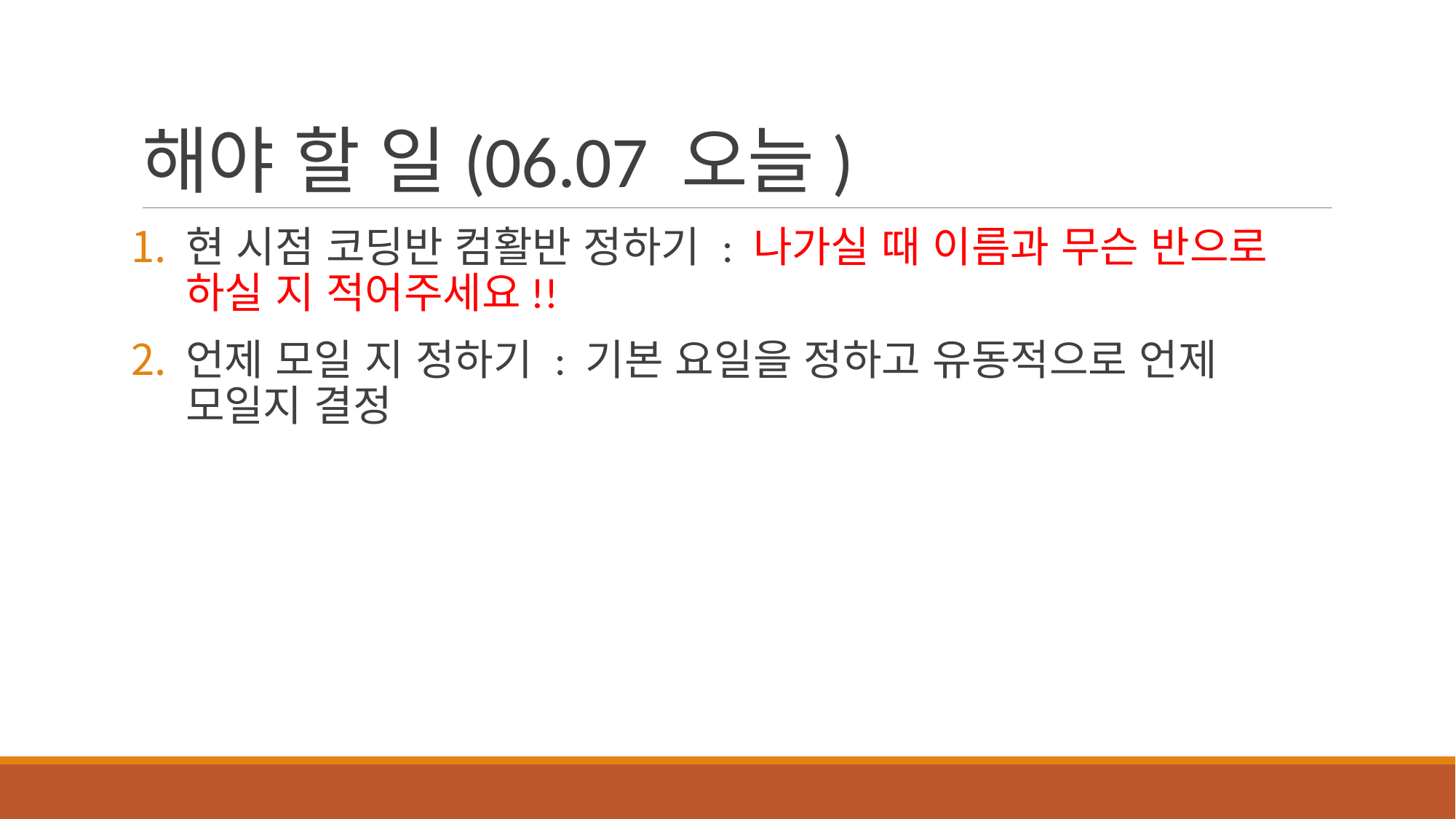

# 해야 할 일(06.07 오늘)
현 시점 코딩반 컴활반 정하기 : 나가실 때 이름과 무슨 반으로 하실 지 적어주세요!!
언제 모일 지 정하기 : 기본 요일을 정하고 유동적으로 언제 모일지 결정